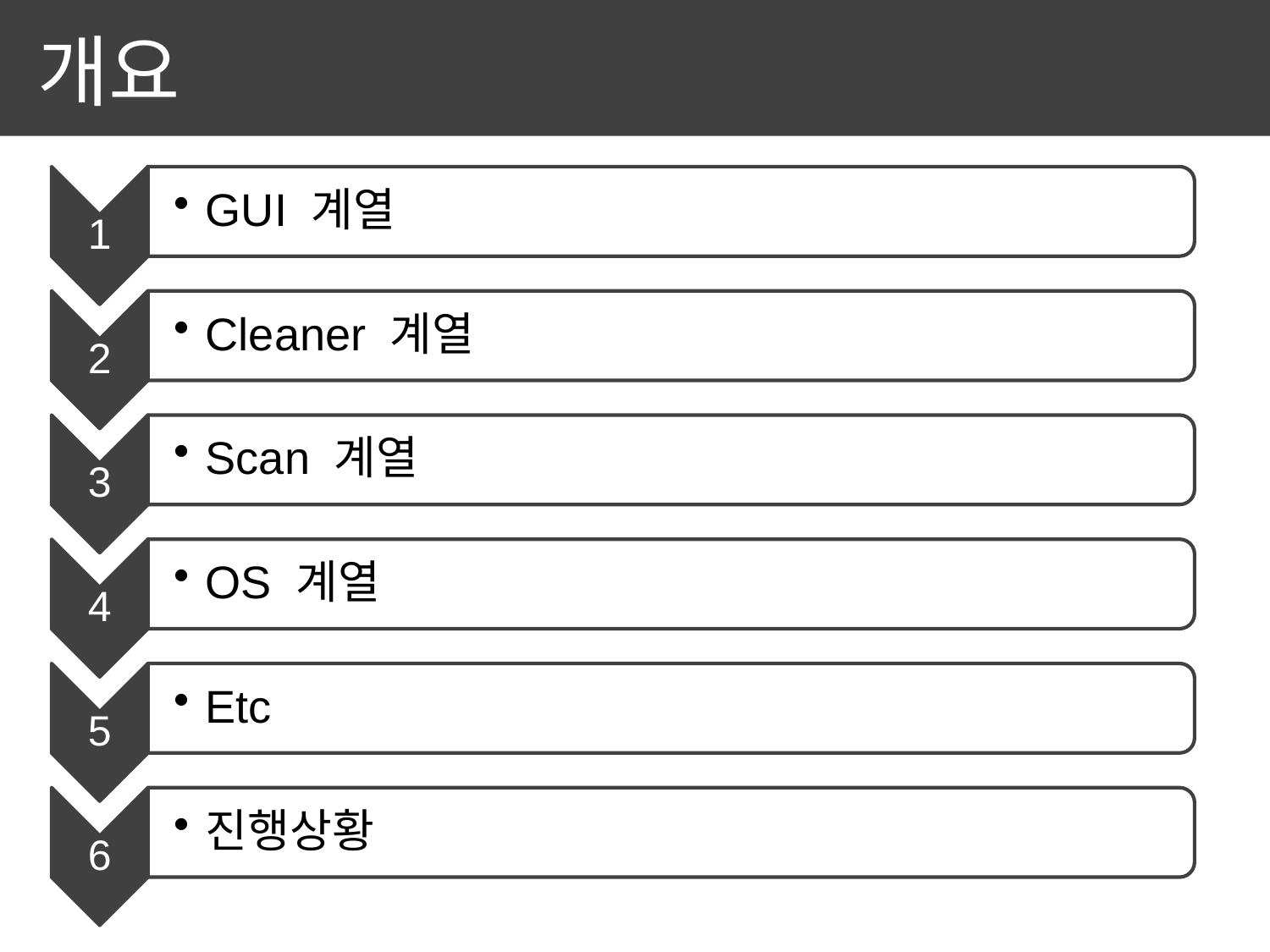

개요
개요
1
GUI 계열
2
Cleaner 계열
3
Scan 계열
4
OS 계열
5
Etc
6
진행상황